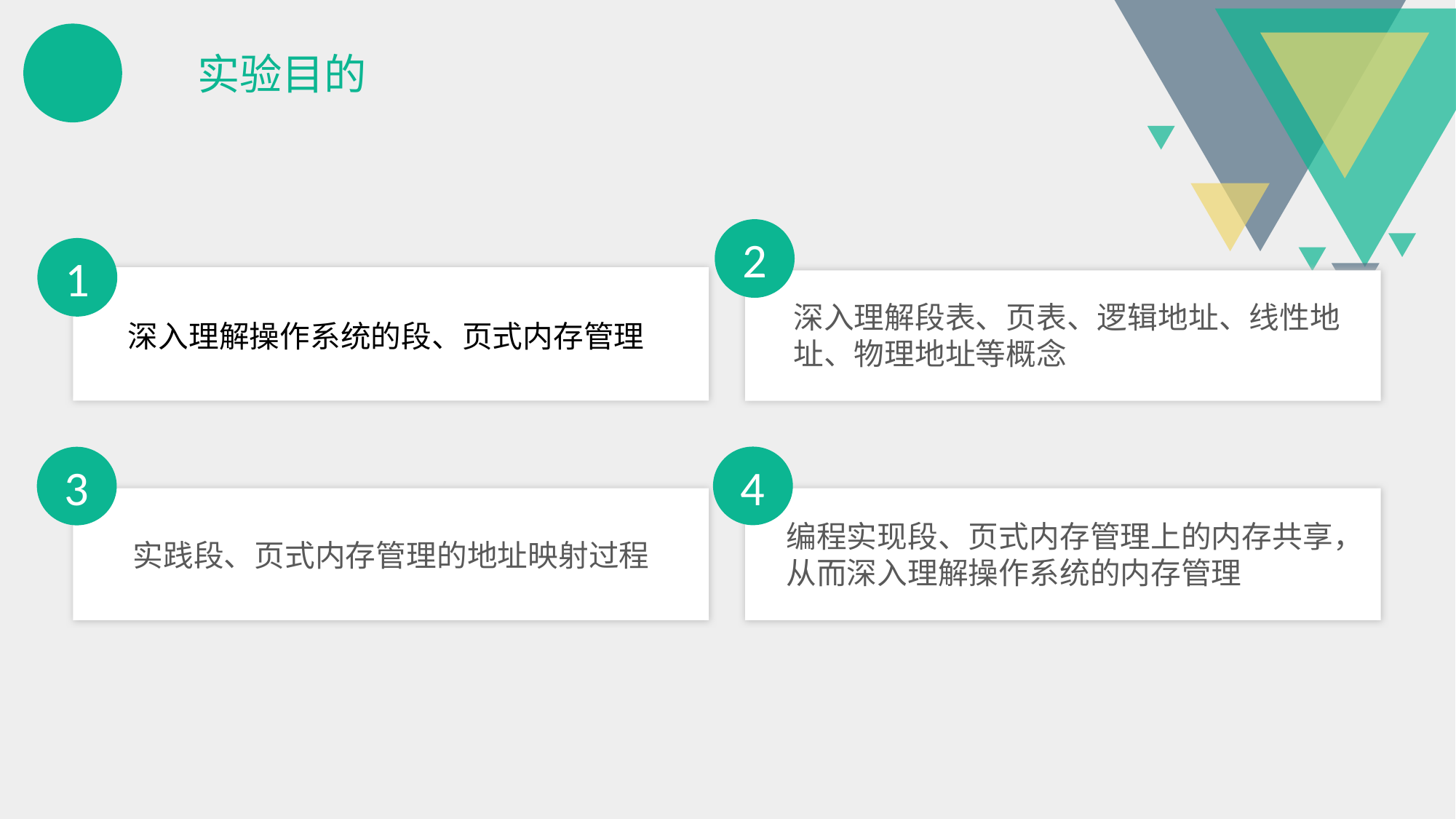

实验目的
2
1

深入理解段表、页表、逻辑地址、线性地址、物理地址等概念
深入理解操作系统的段、页式内存管理
4
3

编程实现段、页式内存管理上的内存共享，从而深入理解操作系统的内存管理
实践段、页式内存管理的地址映射过程